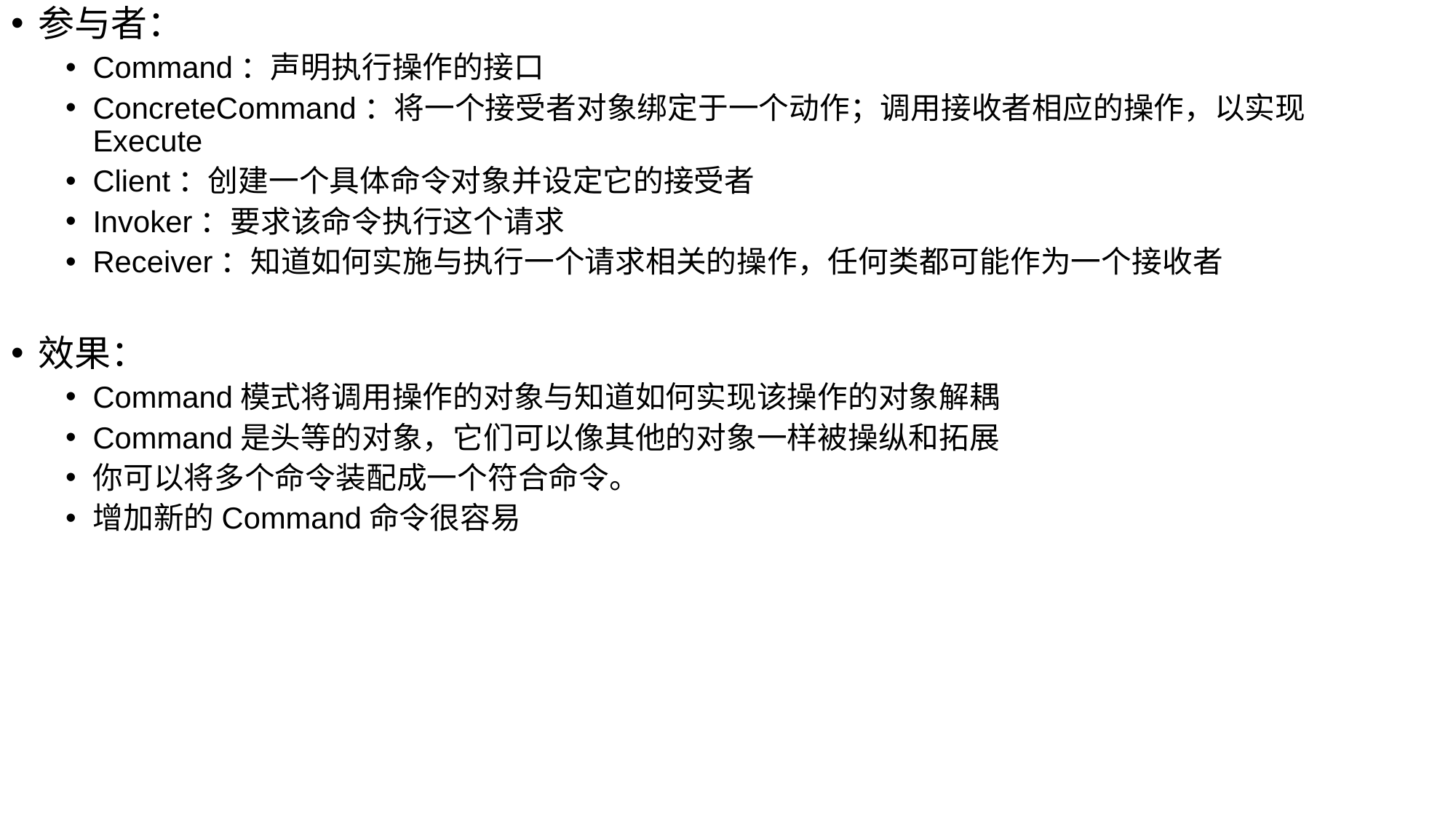

参与者：
Command：声明执行操作的接口
ConcreteCommand：将一个接受者对象绑定于一个动作；调用接收者相应的操作，以实现Execute
Client：创建一个具体命令对象并设定它的接受者
Invoker：要求该命令执行这个请求
Receiver：知道如何实施与执行一个请求相关的操作，任何类都可能作为一个接收者

效果：
Command模式将调用操作的对象与知道如何实现该操作的对象解耦
Command是头等的对象，它们可以像其他的对象一样被操纵和拓展
你可以将多个命令装配成一个符合命令。
增加新的Command命令很容易